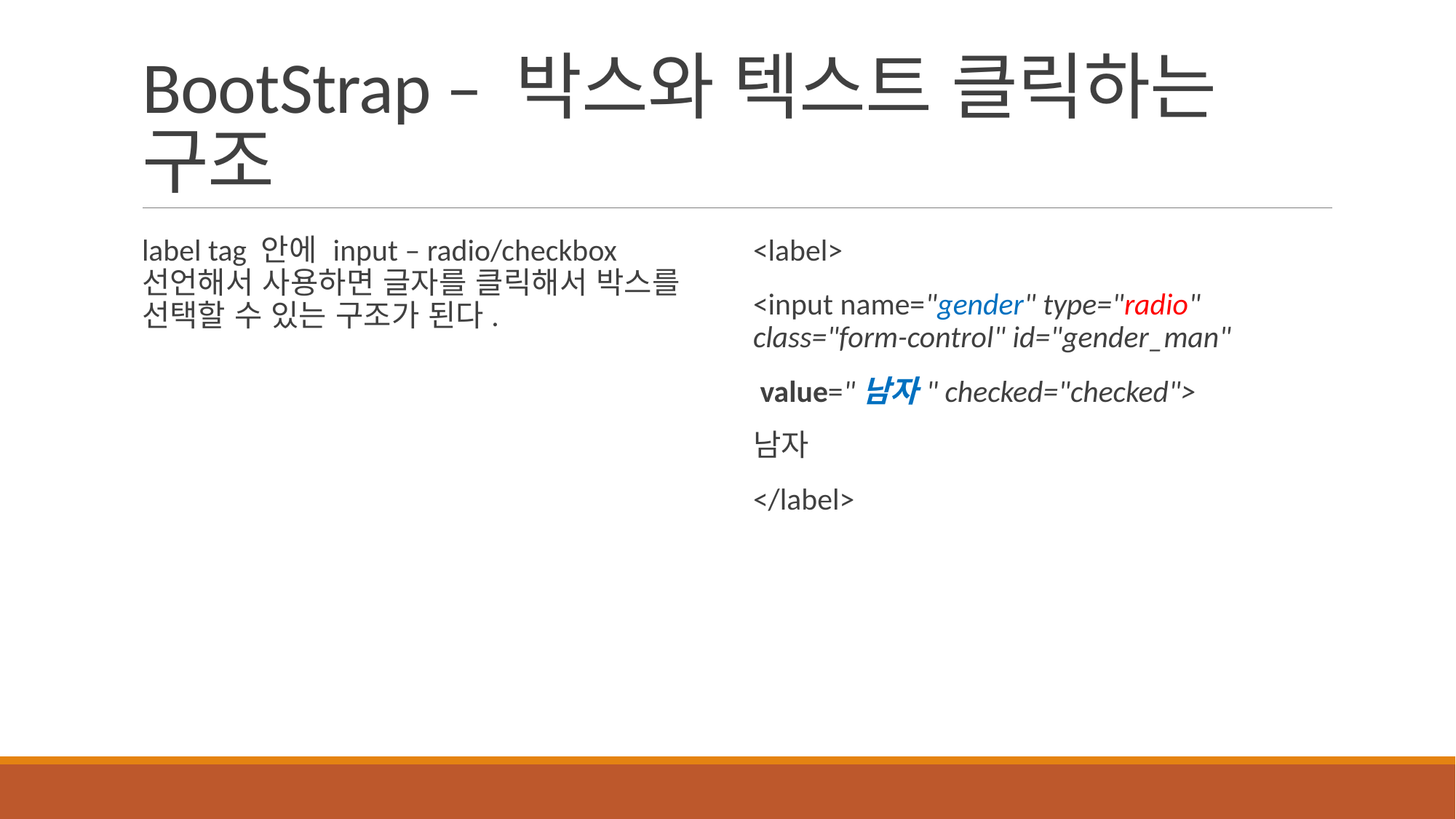

# BootStrap – 박스와 텍스트 클릭하는 구조
<label>
<input name="gender" type="radio" class="form-control" id="gender_man"
 value="남자" checked="checked">
남자
</label>
label tag 안에 input – radio/checkbox 선언해서 사용하면 글자를 클릭해서 박스를 선택할 수 있는 구조가 된다.